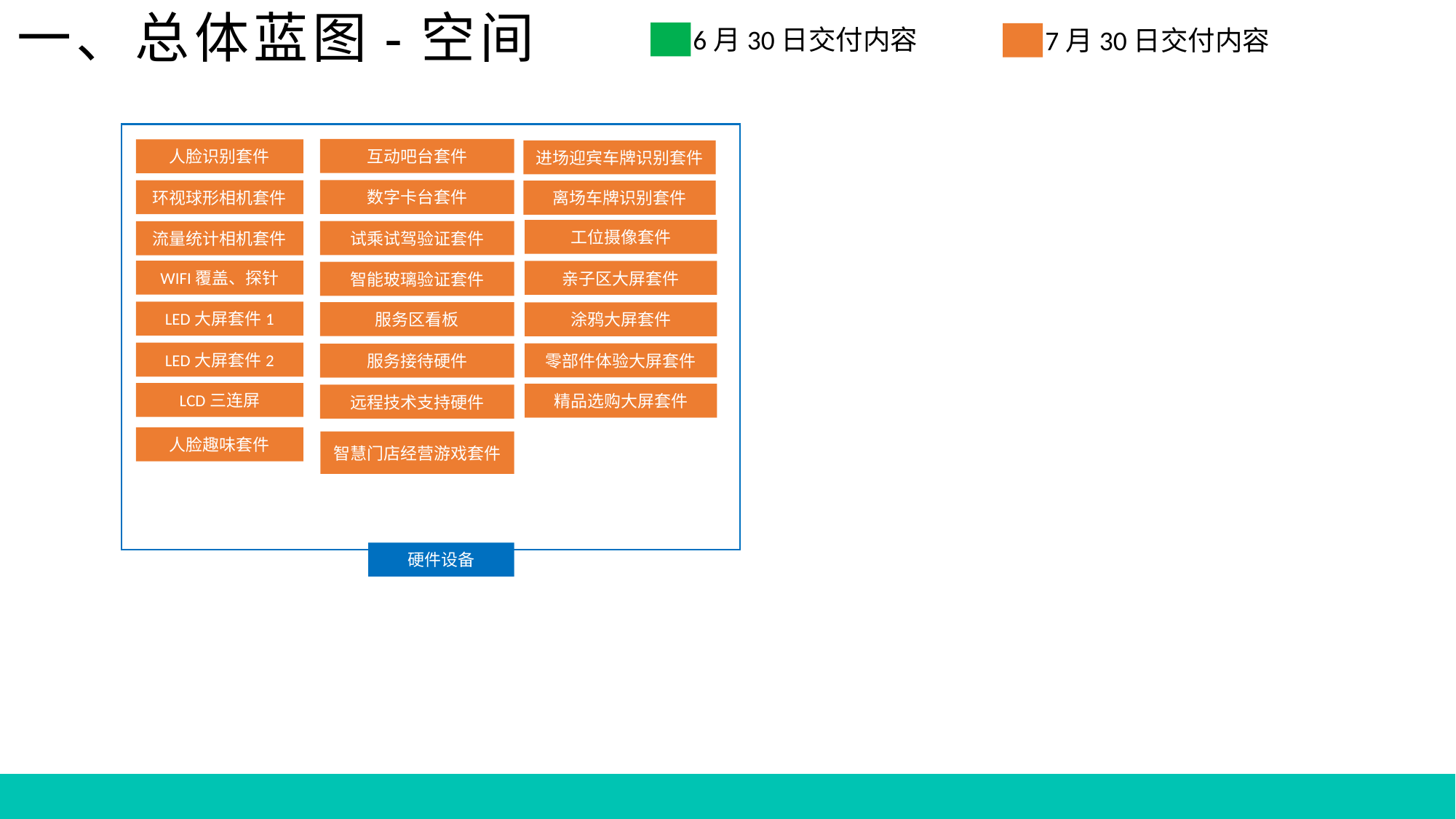

一、总体蓝图-空间
6月30日交付内容
7月30日交付内容

互动吧台套件
人脸识别套件
进场迎宾车牌识别套件
数字卡台套件
环视球形相机套件
离场车牌识别套件
工位摄像套件
试乘试驾验证套件
流量统计相机套件
WIFI覆盖、探针
亲子区大屏套件
智能玻璃验证套件
LED大屏套件1
服务区看板
涂鸦大屏套件
LED大屏套件2
零部件体验大屏套件
服务接待硬件
LCD三连屏
精品选购大屏套件
远程技术支持硬件
人脸趣味套件
智慧门店经营游戏套件
硬件设备